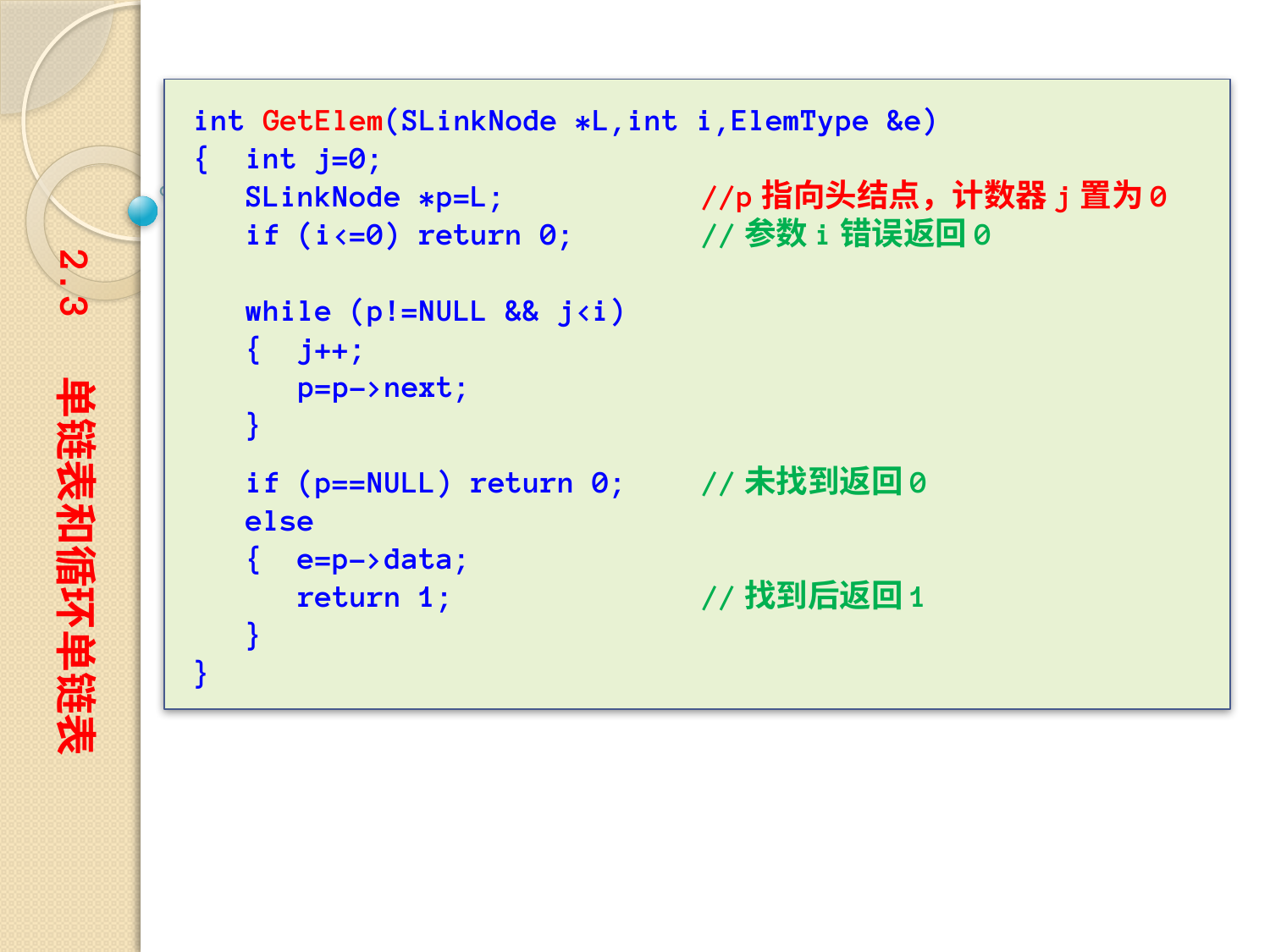

int GetElem(SLinkNode *L,int i,ElemType &e)
{  int j=0;
   SLinkNode *p=L;		//p指向头结点，计数器j置为0
   if (i<=0) return 0;	//参数i错误返回0
   while (p!=NULL && j<i)
   {  j++;
      p=p->next;
   }
   if (p==NULL) return 0;	//未找到返回0
   else
   {  e=p->data;
      return 1;		//找到后返回1
   }
}
2.3  单链表和循环单链表